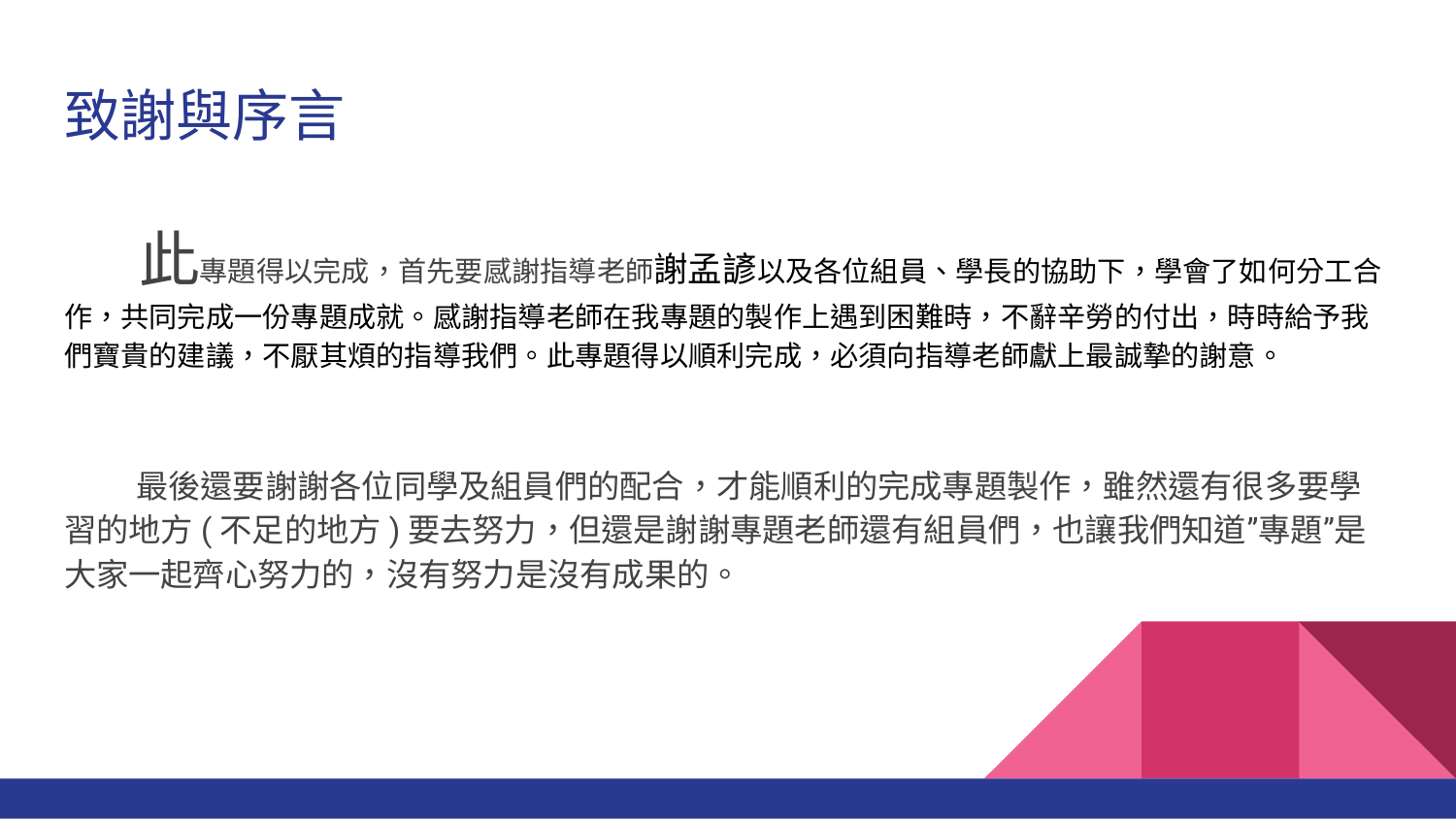

# 致謝與序言
    此專題得以完成，首先要感謝指導老師謝孟諺以及各位組員、學長的協助下，學會了如何分工合作，共同完成一份專題成就。感謝指導老師在我專題的製作上遇到困難時，不辭辛勞的付出，時時給予我們寶貴的建議，不厭其煩的指導我們。此專題得以順利完成，必須向指導老師獻上最誠摯的謝意。

        最後還要謝謝各位同學及組員們的配合，才能順利的完成專題製作，雖然還有很多要學習的地方(不足的地方)要去努力，但還是謝謝專題老師還有組員們，也讓我們知道”專題”是大家一起齊心努力的，沒有努力是沒有成果的。